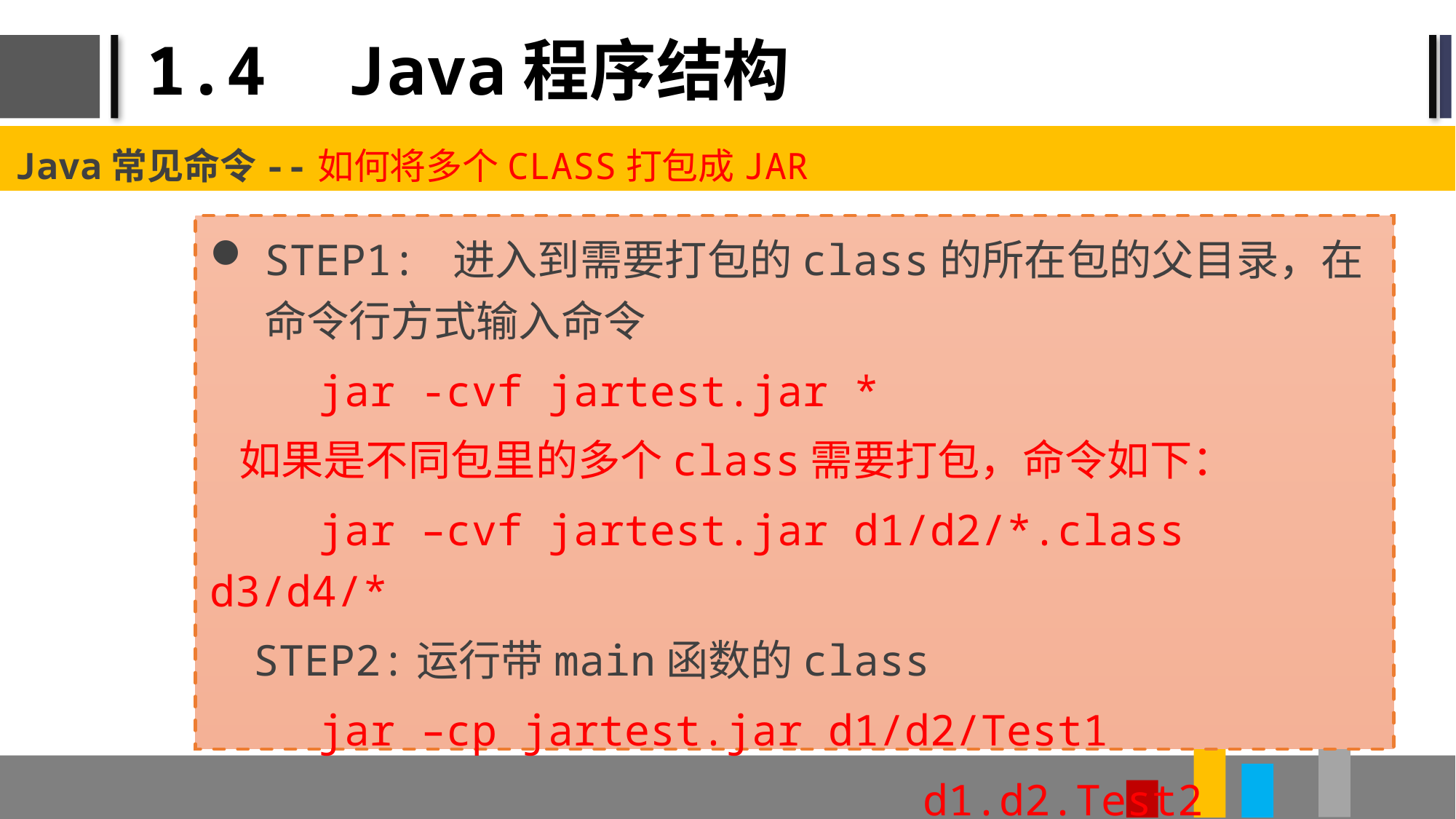

# 1.4  Java程序结构

Java常见命令--如何将多个CLASS打包成JAR

STEP1: 进入到需要打包的class的所在包的父目录，在命令行方式输入命令
	jar -cvf jartest.jar *
  如果是不同包里的多个class需要打包，命令如下：
	jar –cvf jartest.jar d1/d2/*.class d3/d4/*
  STEP2:运行带main函数的class
	jar –cp jartest.jar d1/d2/Test1
                            d1.d2.Test2